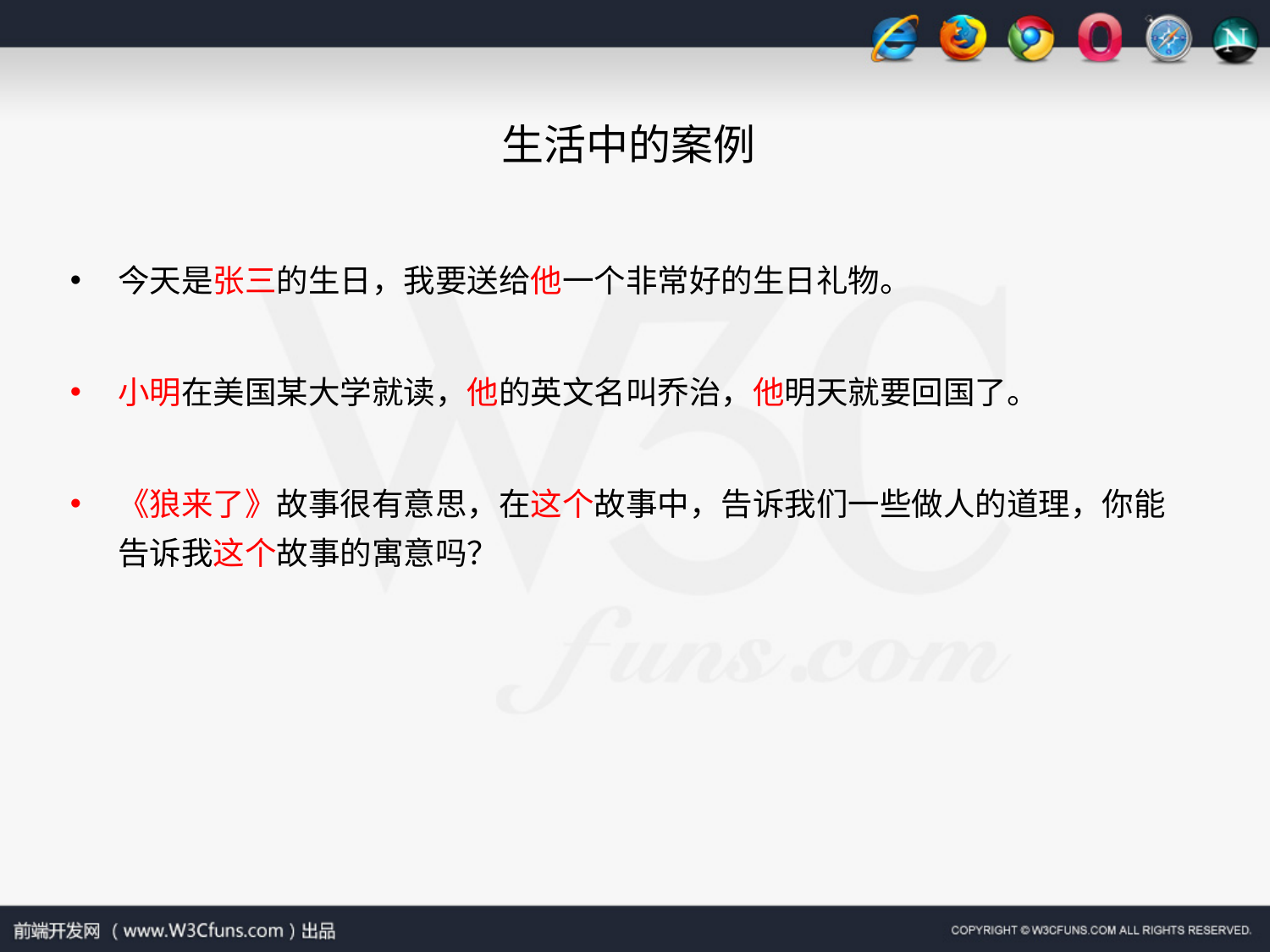

生活中的案例

今天是张三的生日，我要送给他一个非常好的生日礼物。

小明在美国某大学就读，他的英文名叫乔治，他明天就要回国了。

《狼来了》故事很有意思，在这个故事中，告诉我们一些做人的道理，你能告诉我这个故事的寓意吗？